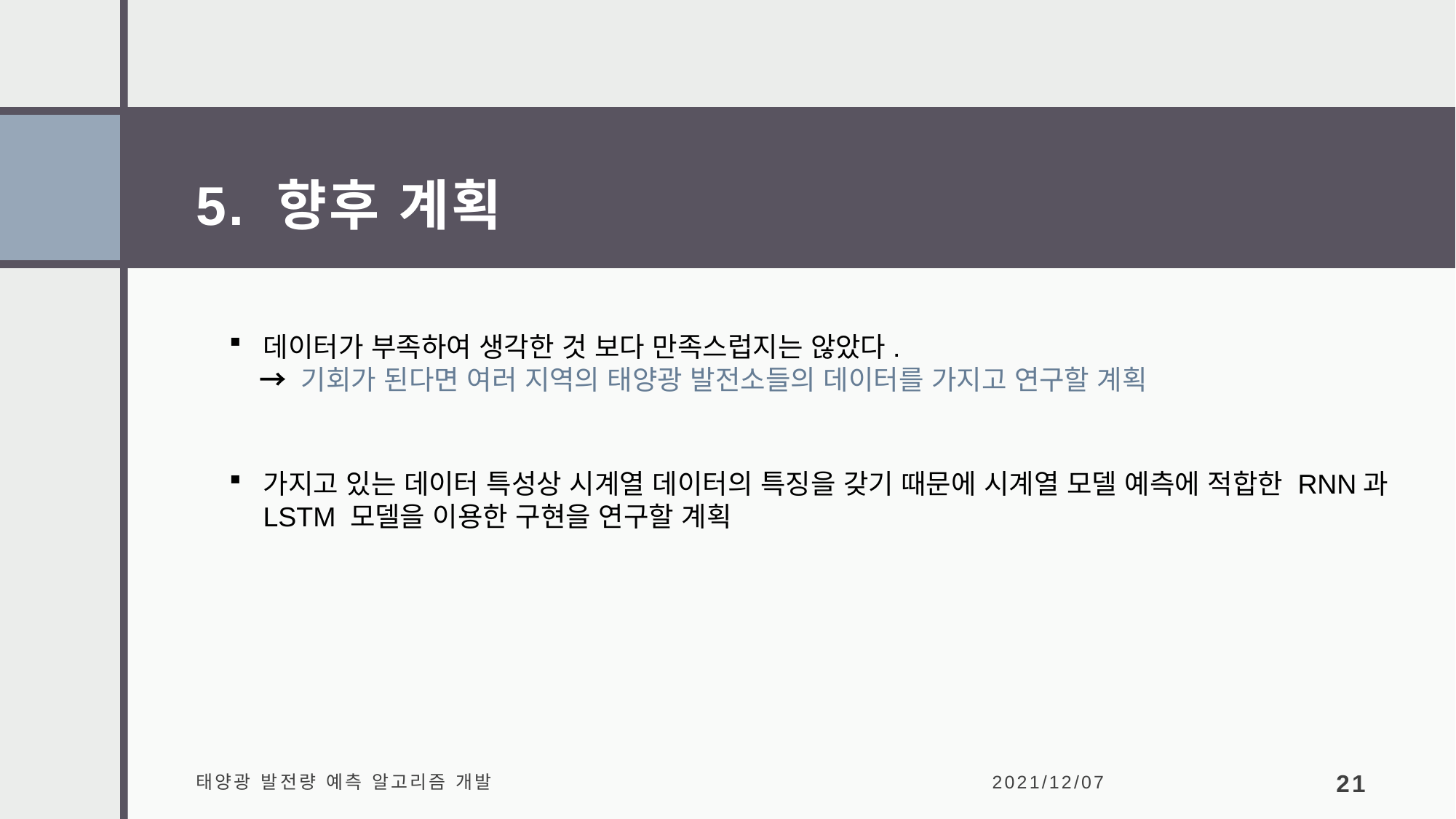

# 5. 향후 계획
데이터가 부족하여 생각한 것 보다 만족스럽지는 않았다.
    → 기회가 된다면 여러 지역의 태양광 발전소들의 데이터를 가지고 연구할 계획
가지고 있는 데이터 특성상 시계열 데이터의 특징을 갖기 때문에 시계열 모델 예측에 적합한 RNN과 LSTM 모델을 이용한 구현을 연구할 계획
태양광 발전량 예측 알고리즘 개발
2021/12/07
21